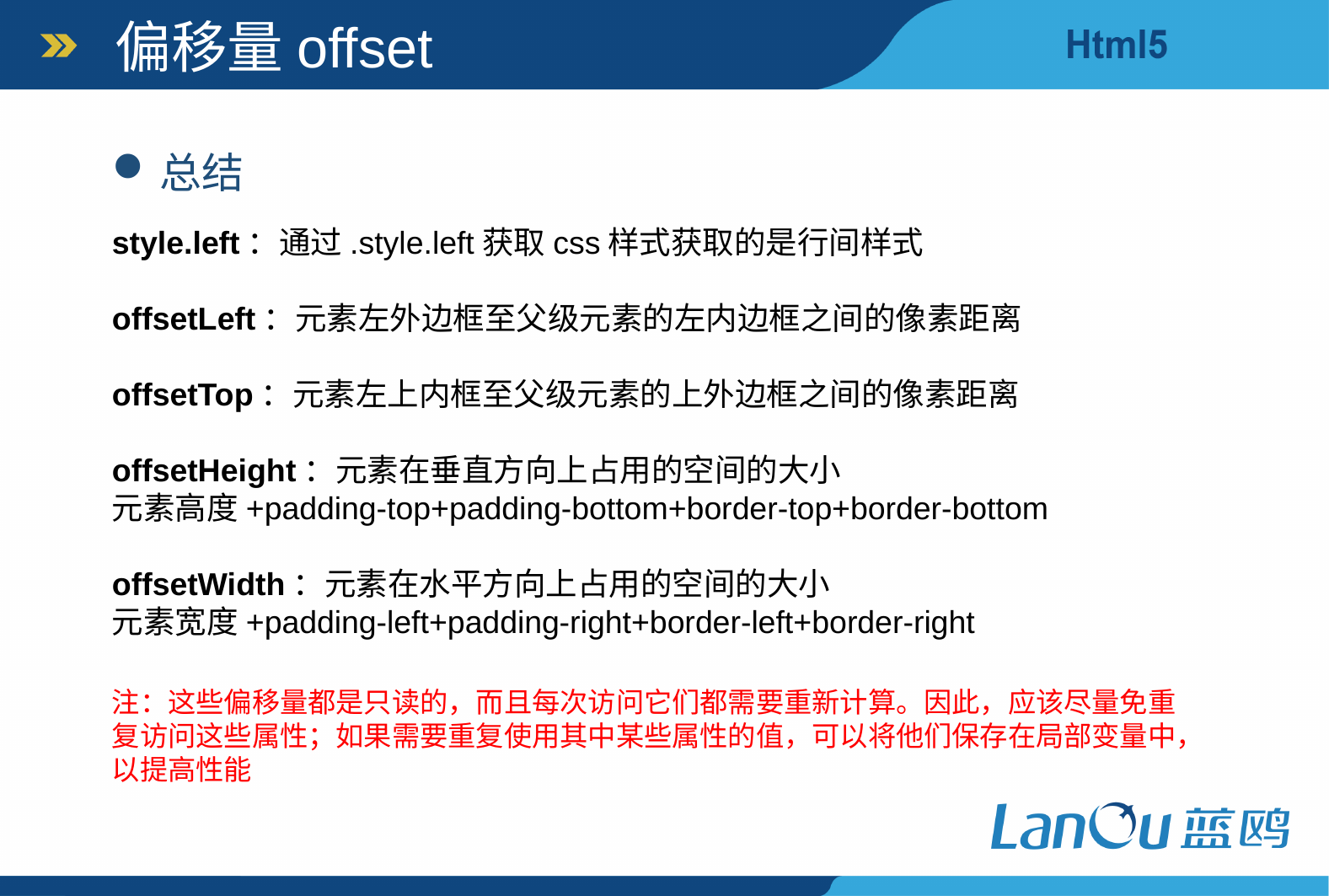

偏移量offset
总结

style.left：通过.style.left获取css样式获取的是行间样式

offsetLeft：元素左外边框至父级元素的左内边框之间的像素距离

offsetTop：元素左上内框至父级元素的上外边框之间的像素距离

offsetHeight：元素在垂直方向上占用的空间的大小
元素高度+padding-top+padding-bottom+border-top+border-bottom

offsetWidth：元素在水平方向上占用的空间的大小
元素宽度+padding-left+padding-right+border-left+border-right
注：这些偏移量都是只读的，而且每次访问它们都需要重新计算。因此，应该尽量免重复访问这些属性；如果需要重复使用其中某些属性的值，可以将他们保存在局部变量中，以提高性能